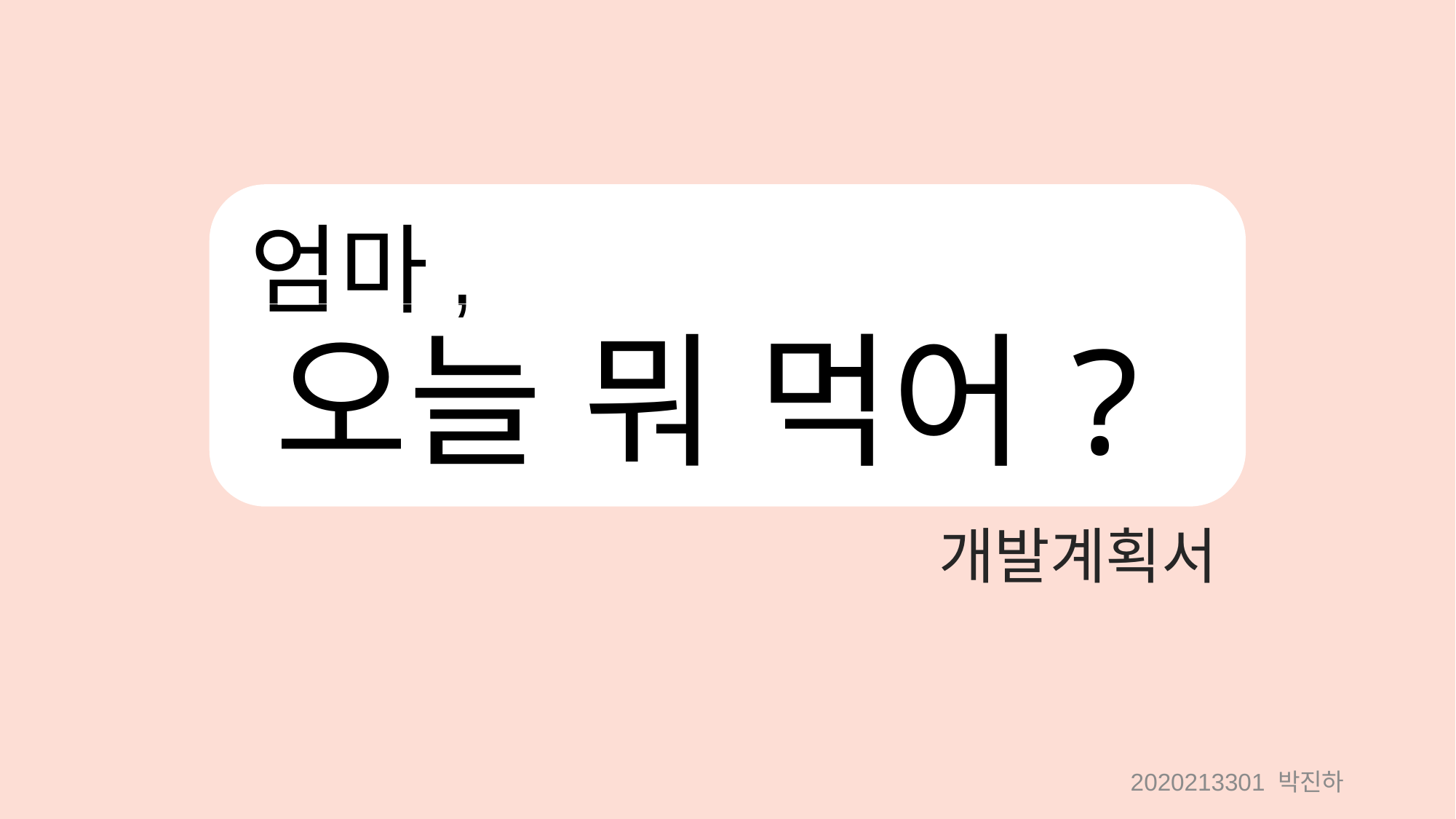

엄마,
오늘 뭐 먹어?
개발계획서
2020213301 박진하